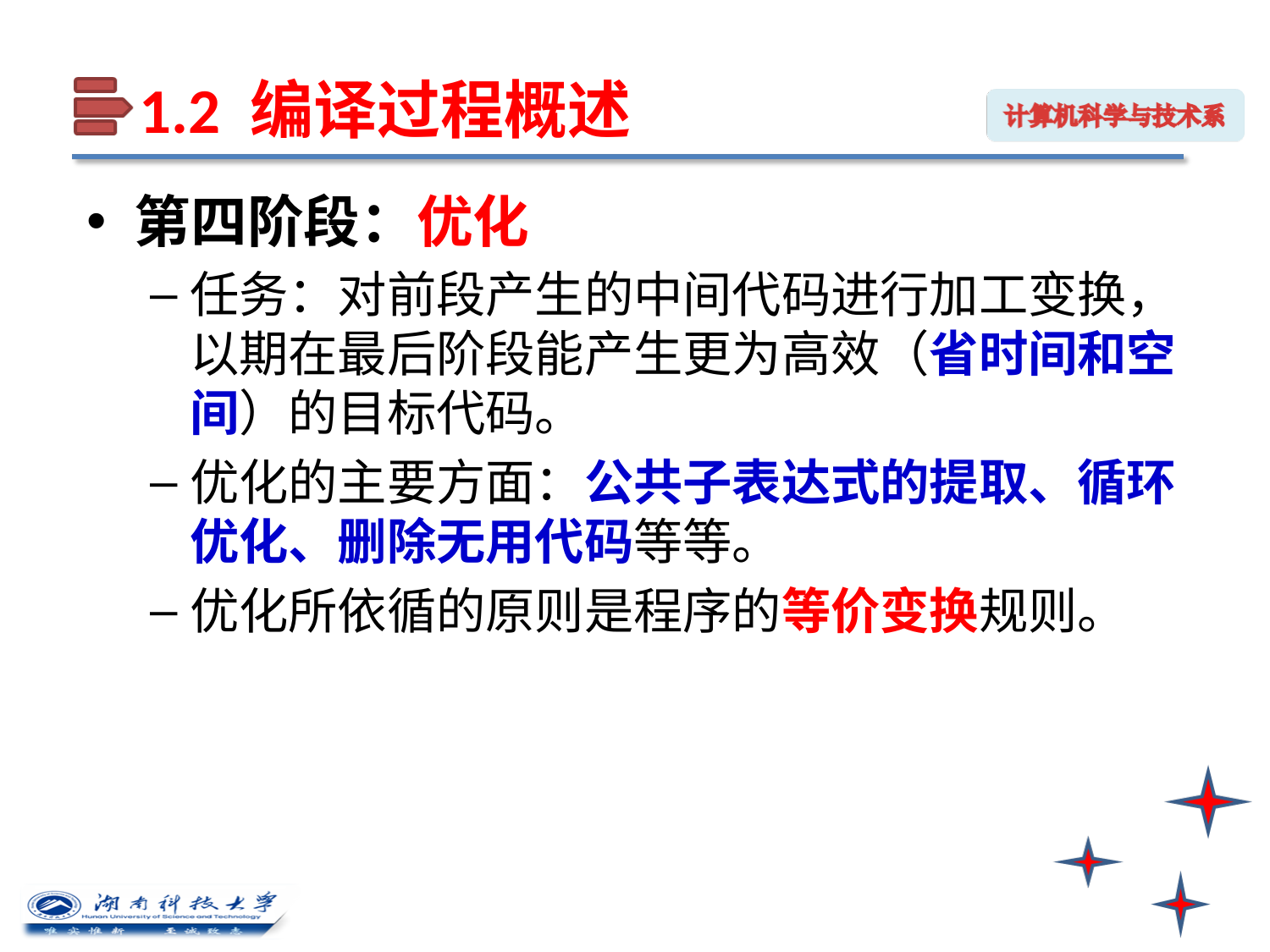

# 1.2 编译过程概述
第四阶段：优化
任务：对前段产生的中间代码进行加工变换，以期在最后阶段能产生更为高效（省时间和空间）的目标代码。
优化的主要方面：公共子表达式的提取、循环优化、删除无用代码等等。
优化所依循的原则是程序的等价变换规则。